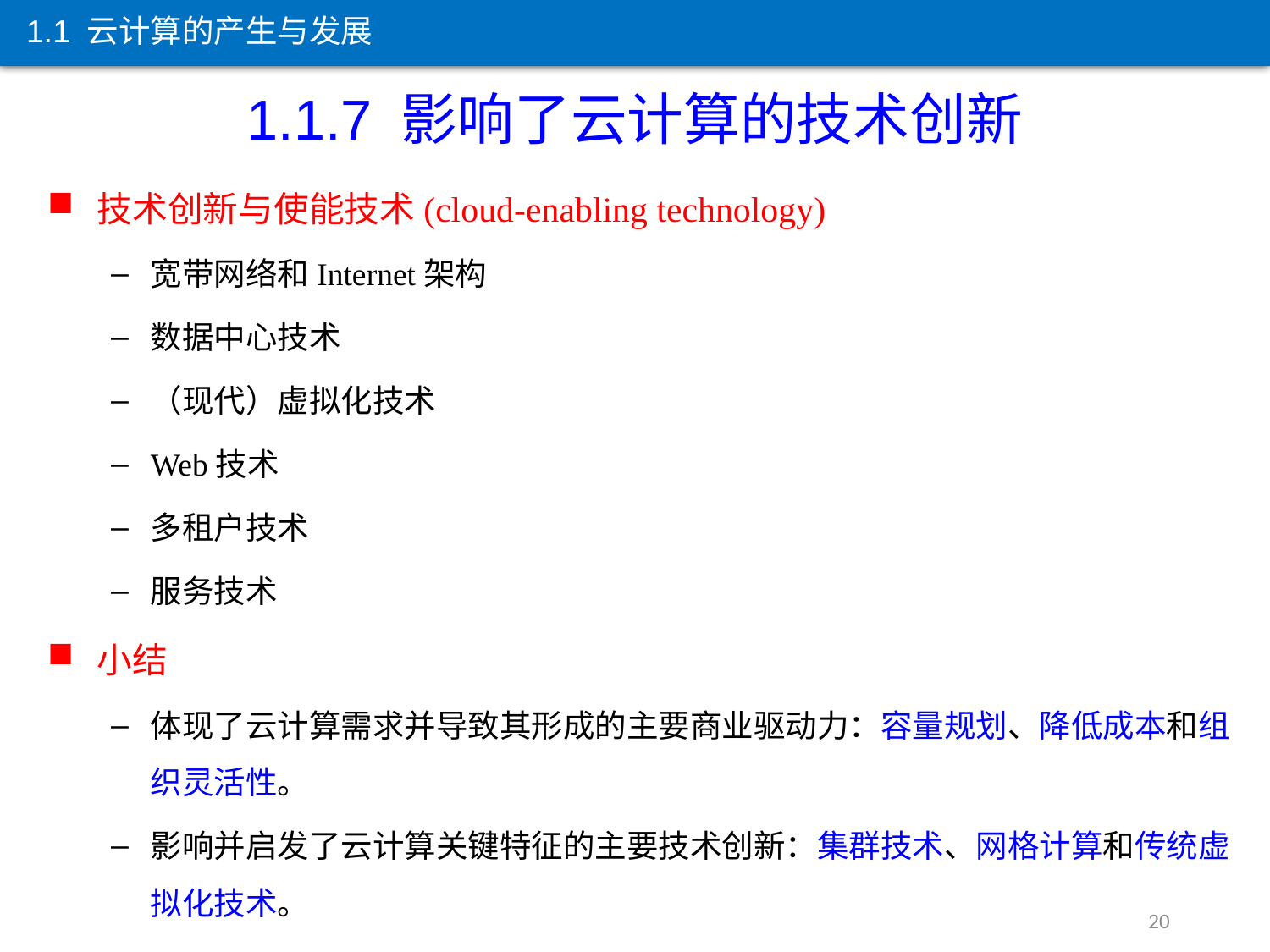

1.1 云计算的产生与发展
1.1.7 影响了云计算的技术创新
技术创新与使能技术(cloud-enabling technology)
宽带网络和Internet架构
数据中心技术
（现代）虚拟化技术
Web技术
多租户技术
服务技术
小结
体现了云计算需求并导致其形成的主要商业驱动力：容量规划、降低成本和组织灵活性。
影响并启发了云计算关键特征的主要技术创新：集群技术、网格计算和传统虚拟化技术。
20